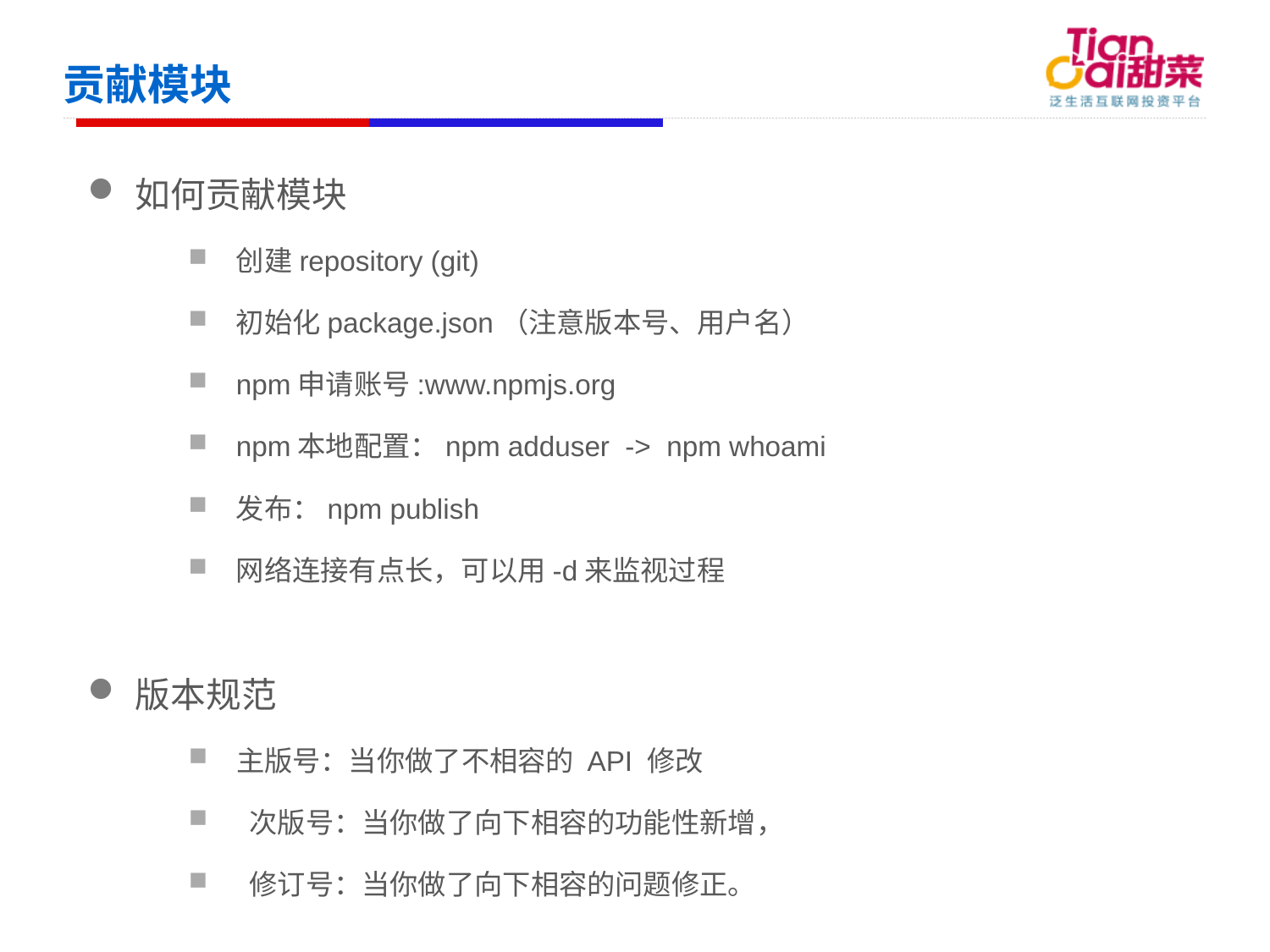

# 贡献模块
如何贡献模块
创建repository (git)
初始化package.json（注意版本号、用户名）
npm申请账号:www.npmjs.org
npm本地配置：npm adduser  ->  npm whoami
发布：npm publish
网络连接有点长，可以用-d来监视过程
版本规范
主版号：当你做了不相容的 API 修改
 次版号：当你做了向下相容的功能性新增，
 修订号：当你做了向下相容的问题修正。